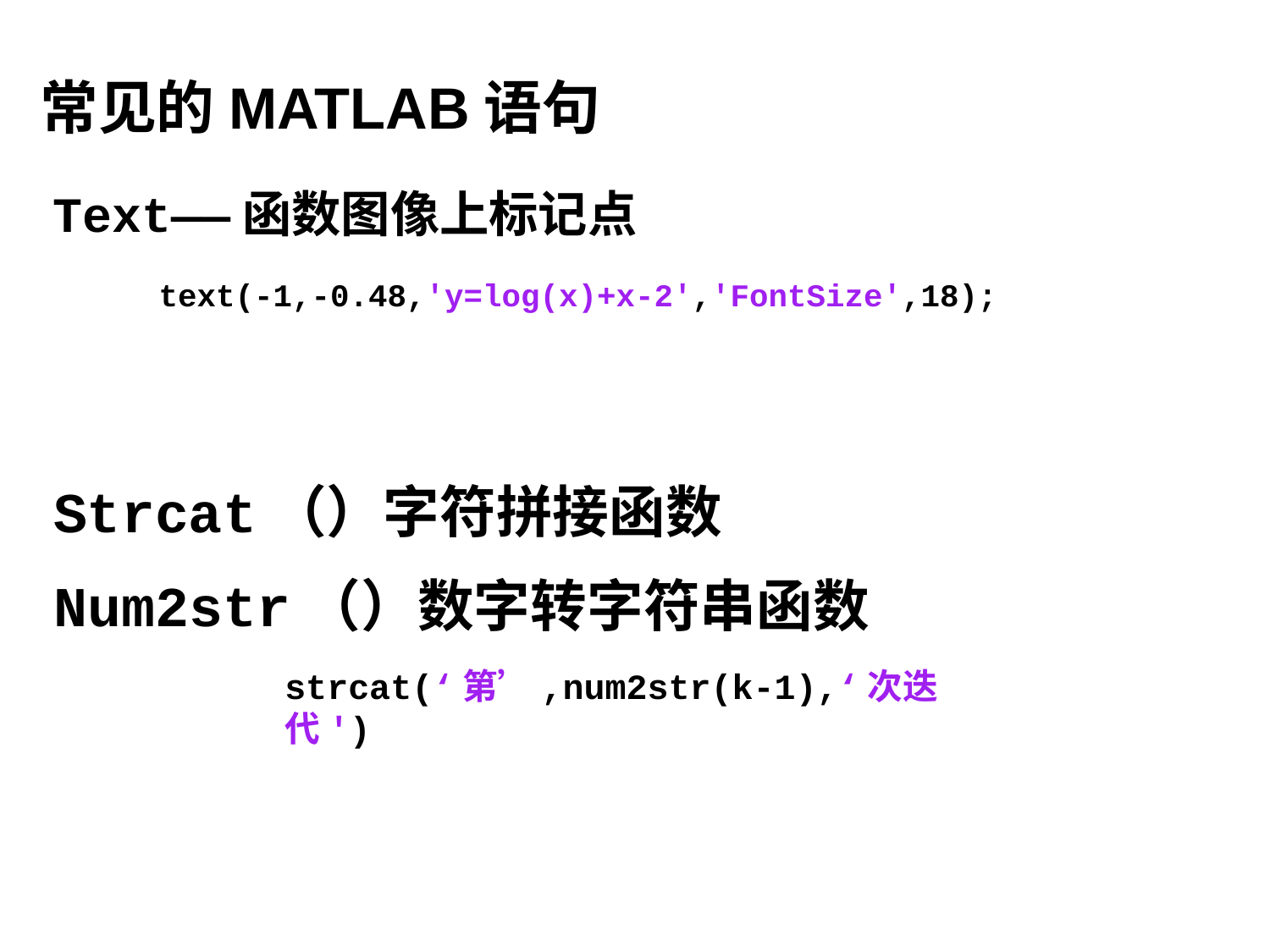

# 常见的MATLAB语句
Text——函数图像上标记点
text(-1,-0.48,'y=log(x)+x-2','FontSize',18);
Strcat（）字符拼接函数
Num2str（）数字转字符串函数
strcat(‘第’,num2str(k-1),‘次迭代')